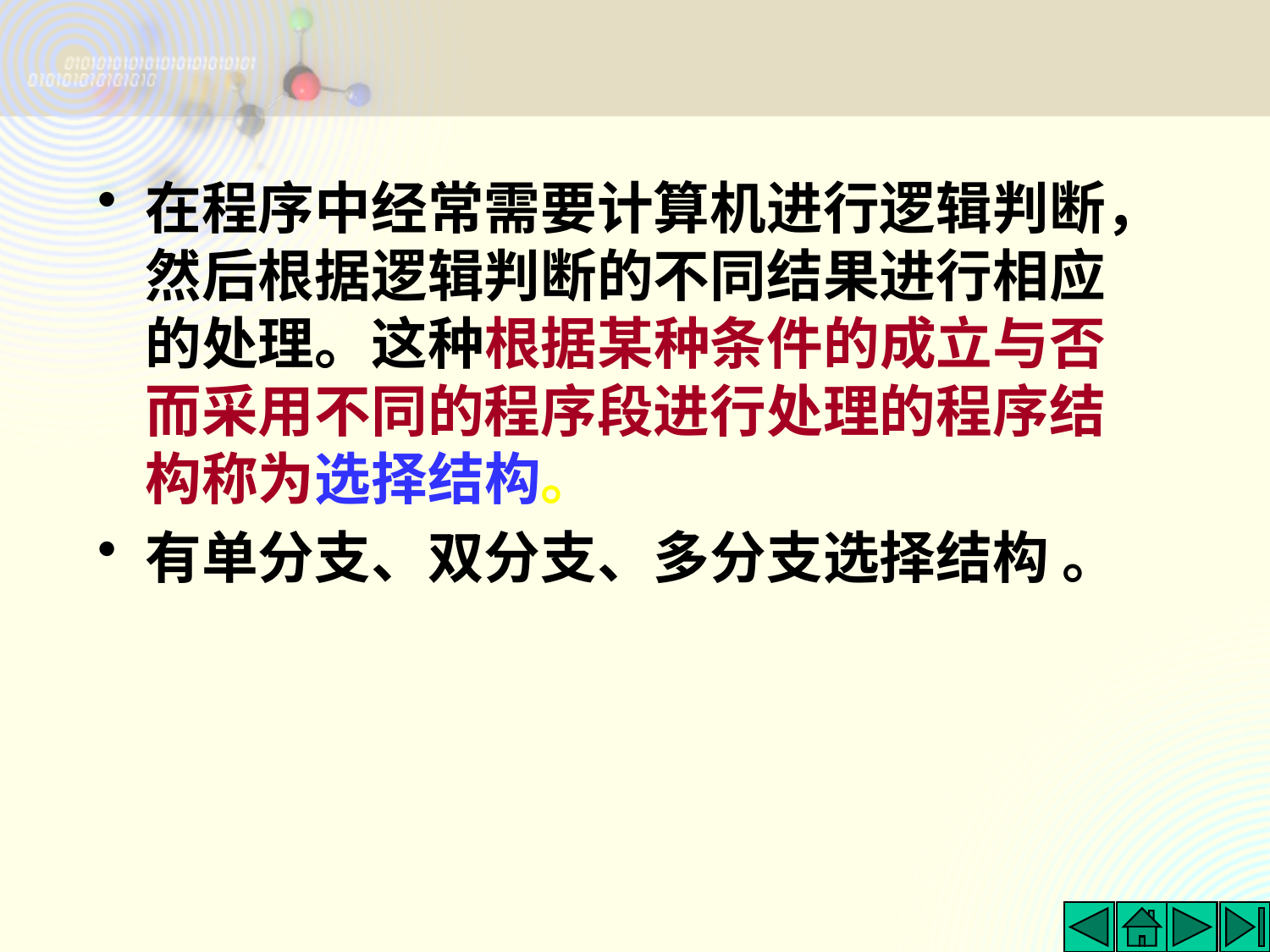

在程序中经常需要计算机进行逻辑判断，然后根据逻辑判断的不同结果进行相应的处理。这种根据某种条件的成立与否而采用不同的程序段进行处理的程序结构称为选择结构。
有单分支、双分支、多分支选择结构 。